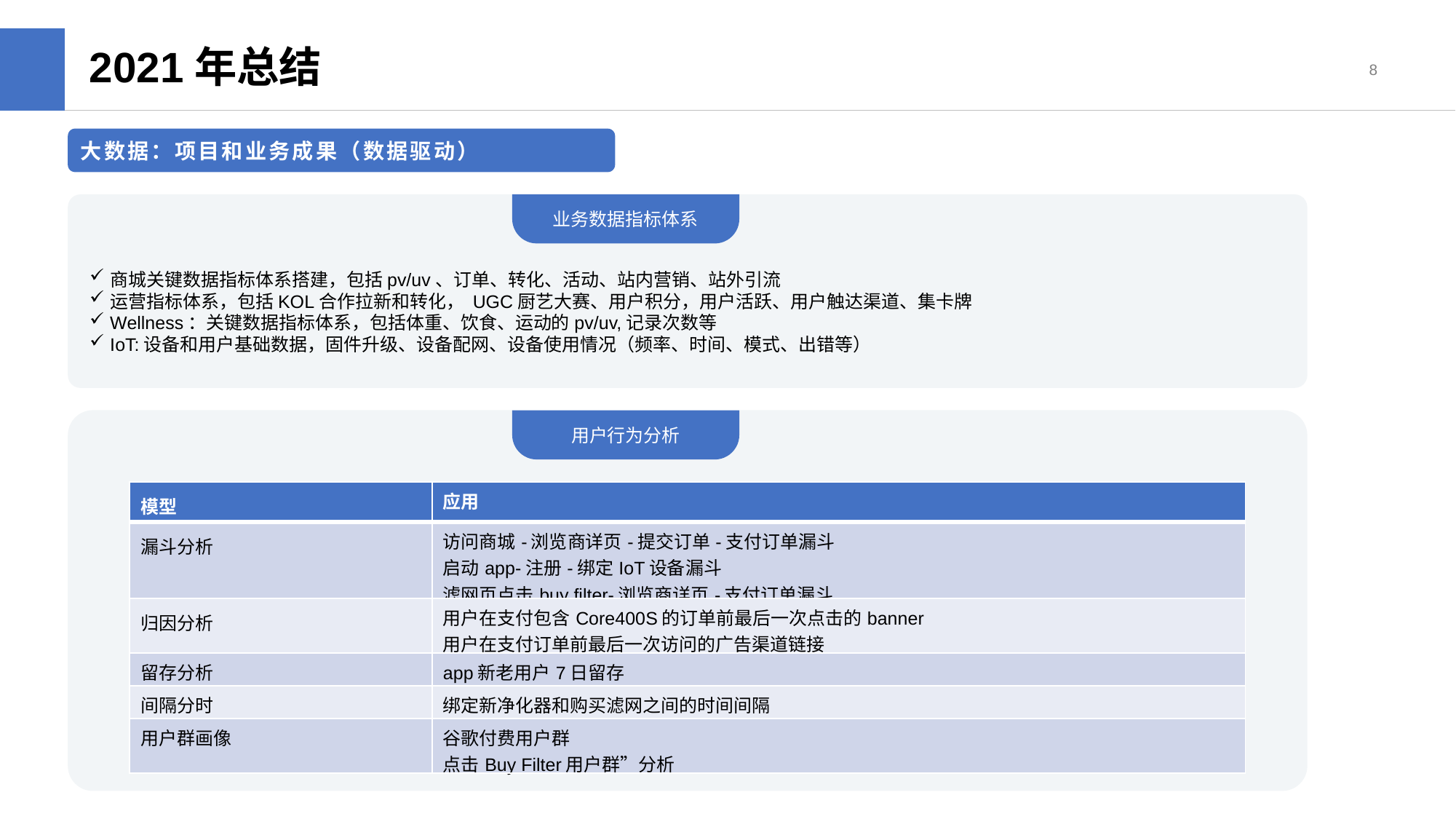

2021年总结
8
大数据：项目和业务成果（数据驱动）

业务数据指标体系
商城关键数据指标体系搭建，包括pv/uv、订单、转化、活动、站内营销、站外引流
运营指标体系，包括KOL合作拉新和转化， UGC厨艺大赛、用户积分，用户活跃、用户触达渠道、集卡牌
Wellness：关键数据指标体系，包括体重、饮食、运动的pv/uv,记录次数等
IoT:设备和用户基础数据，固件升级、设备配网、设备使用情况（频率、时间、模式、出错等）

用户行为分析
| 模型 | 应用 |
| --- | --- |
| 漏斗分析 | 访问商城-浏览商详页-提交订单-支付订单漏斗 启动app-注册-绑定IoT设备漏斗 滤网页点击buy filter-浏览商详页-支付订单漏斗 |
| 归因分析 | 用户在支付包含Core400S的订单前最后一次点击的banner 用户在支付订单前最后一次访问的广告渠道链接 |
| 留存分析 | app新老用户7日留存 |
| 间隔分时 | 绑定新净化器和购买滤网之间的时间间隔 |
| 用户群画像 | 谷歌付费用户群 点击Buy Filter用户群”分析 |